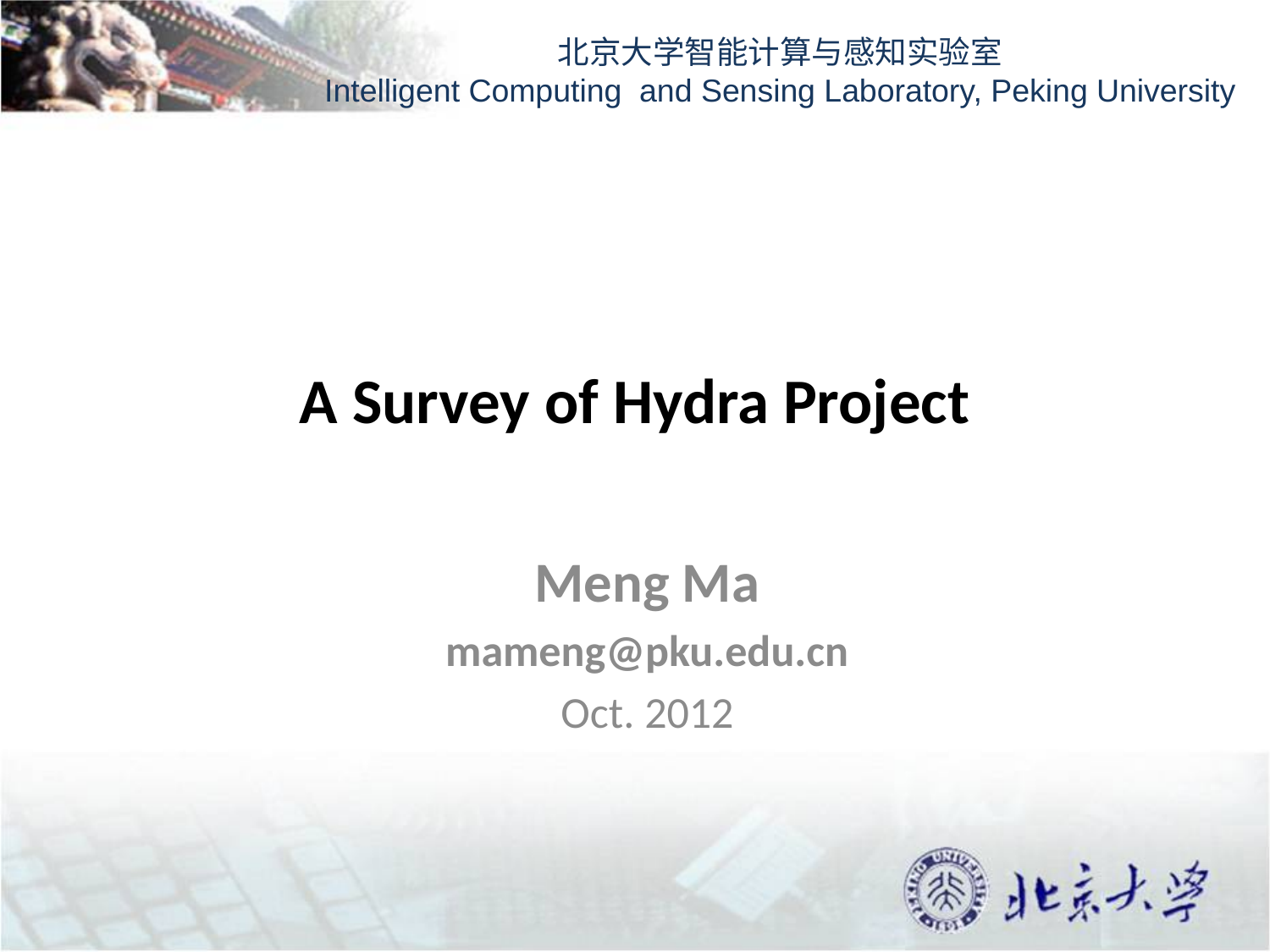

北京大学智能计算与感知实验室
Intelligent Computing  and Sensing Laboratory, Peking University
# A Survey of Hydra Project
Meng Ma
mameng@pku.edu.cn
Oct. 2012